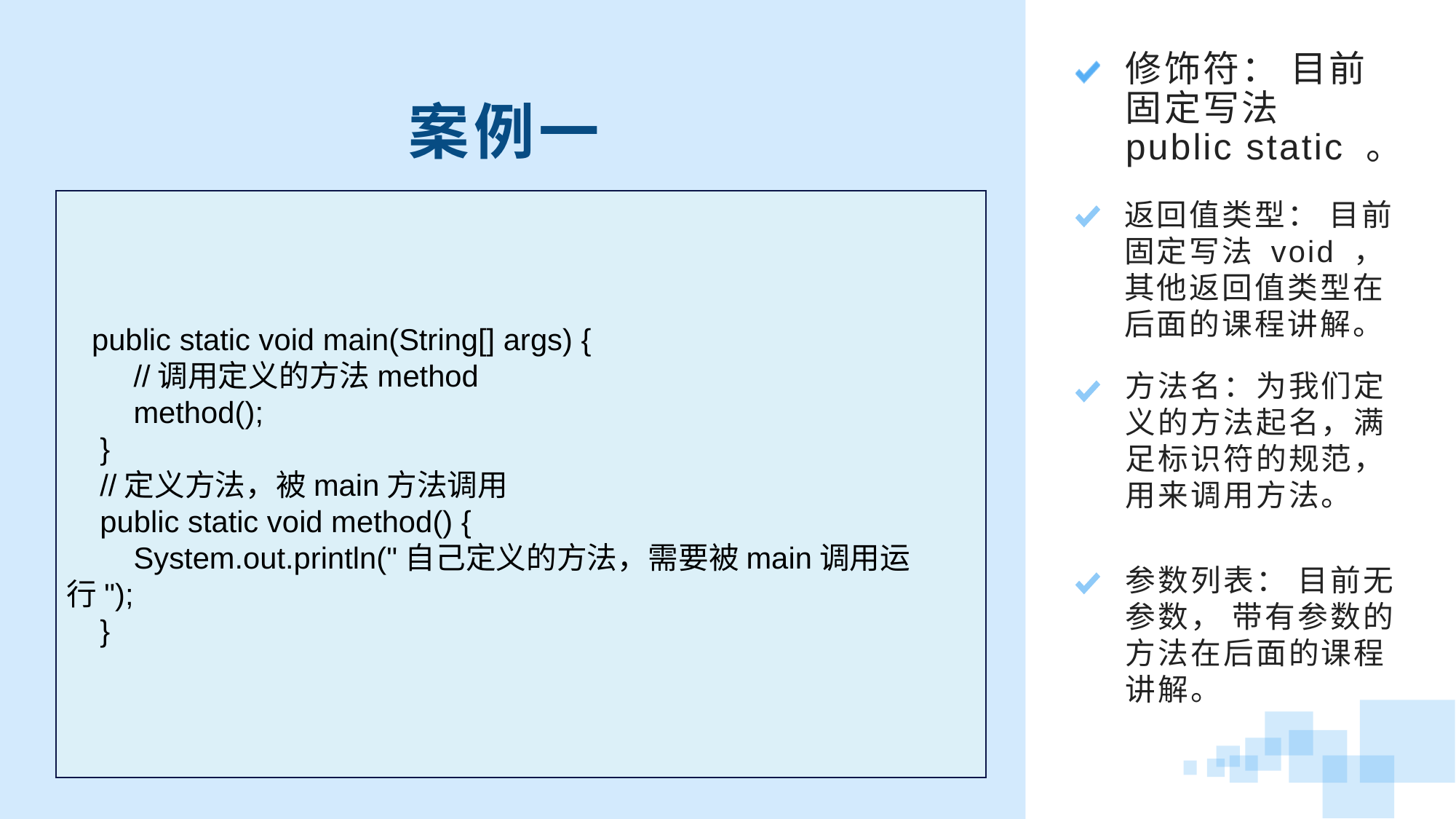

修饰符： 目前固定写法 public static 。

案例一
   public static void main(String[] args) {
        //调用定义的方法method
        method();
    }
    //定义方法，被main方法调用
    public static void method() {
        System.out.println("自己定义的方法，需要被main调用运行");
    }
返回值类型： 目前固定写法 void ，其他返回值类型在后面的课程讲解。

方法名：为我们定义的方法起名，满足标识符的规范，用来调用方法。

参数列表： 目前无参数， 带有参数的方法在后面的课程讲解。